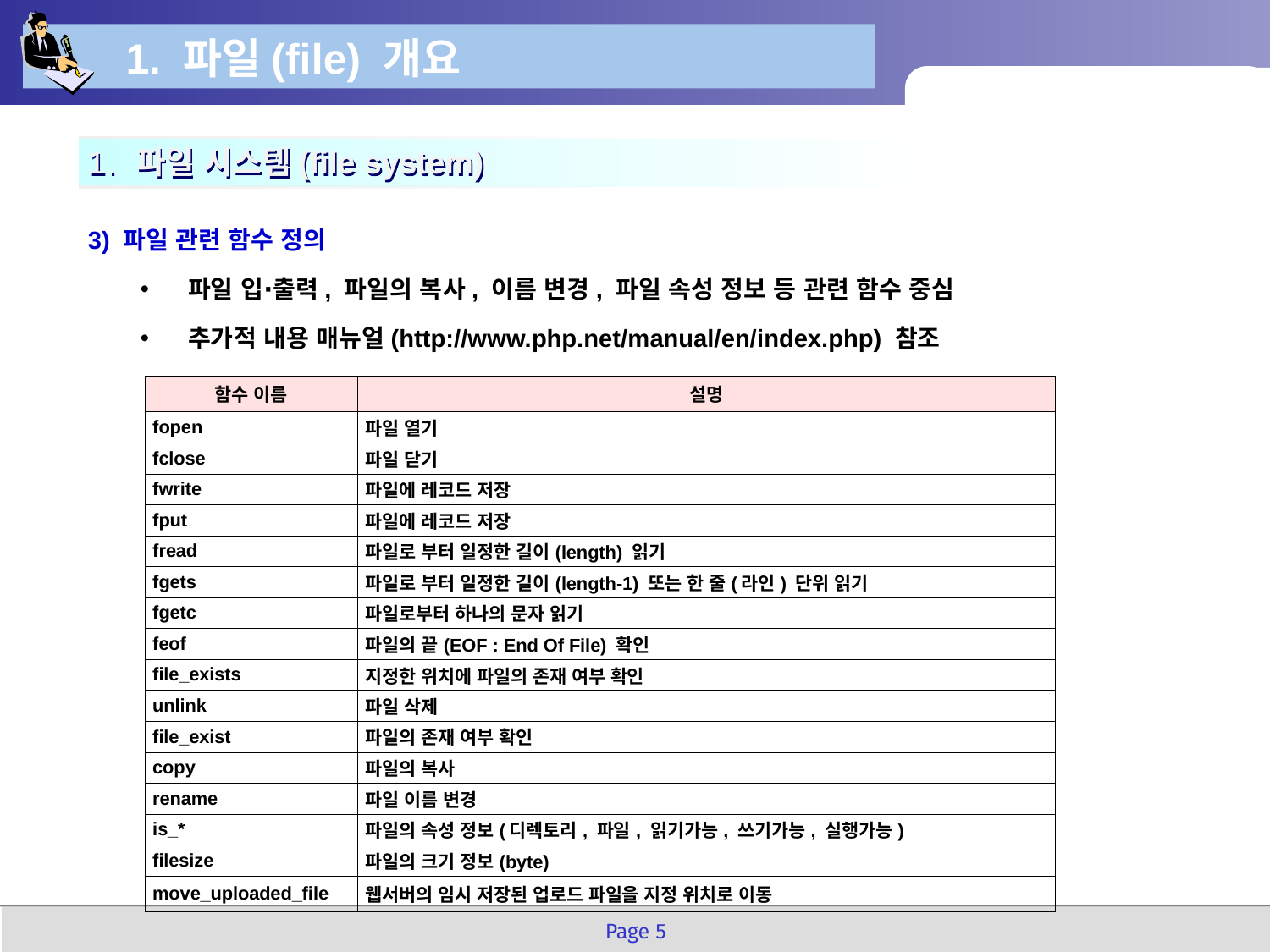

1. 파일(file) 개요
 1. 파일 시스템(file system)

3) 파일 관련 함수 정의
파일 입⋅출력, 파일의 복사, 이름 변경, 파일 속성 정보 등 관련 함수 중심
추가적 내용 매뉴얼(http://www.php.net/manual/en/index.php) 참조

| 함수 이름 | 설명 |
| --- | --- |
| fopen | 파일 열기 |
| fclose | 파일 닫기 |
| fwrite | 파일에 레코드 저장 |
| fput | 파일에 레코드 저장 |
| fread | 파일로 부터 일정한 길이(length) 읽기 |
| fgets | 파일로 부터 일정한 길이(length-1) 또는 한 줄(라인) 단위 읽기 |
| fgetc | 파일로부터 하나의 문자 읽기 |
| feof | 파일의 끝(EOF : End Of File) 확인 |
| file\_exists | 지정한 위치에 파일의 존재 여부 확인 |
| unlink | 파일 삭제 |
| file\_exist | 파일의 존재 여부 확인 |
| copy | 파일의 복사 |
| rename | 파일 이름 변경 |
| is\_\* | 파일의 속성 정보(디렉토리, 파일, 읽기가능, 쓰기가능, 실행가능) |
| filesize | 파일의 크기 정보(byte) |
| move\_uploaded\_file | 웹서버의 임시 저장된 업로드 파일을 지정 위치로 이동 |
Page 5